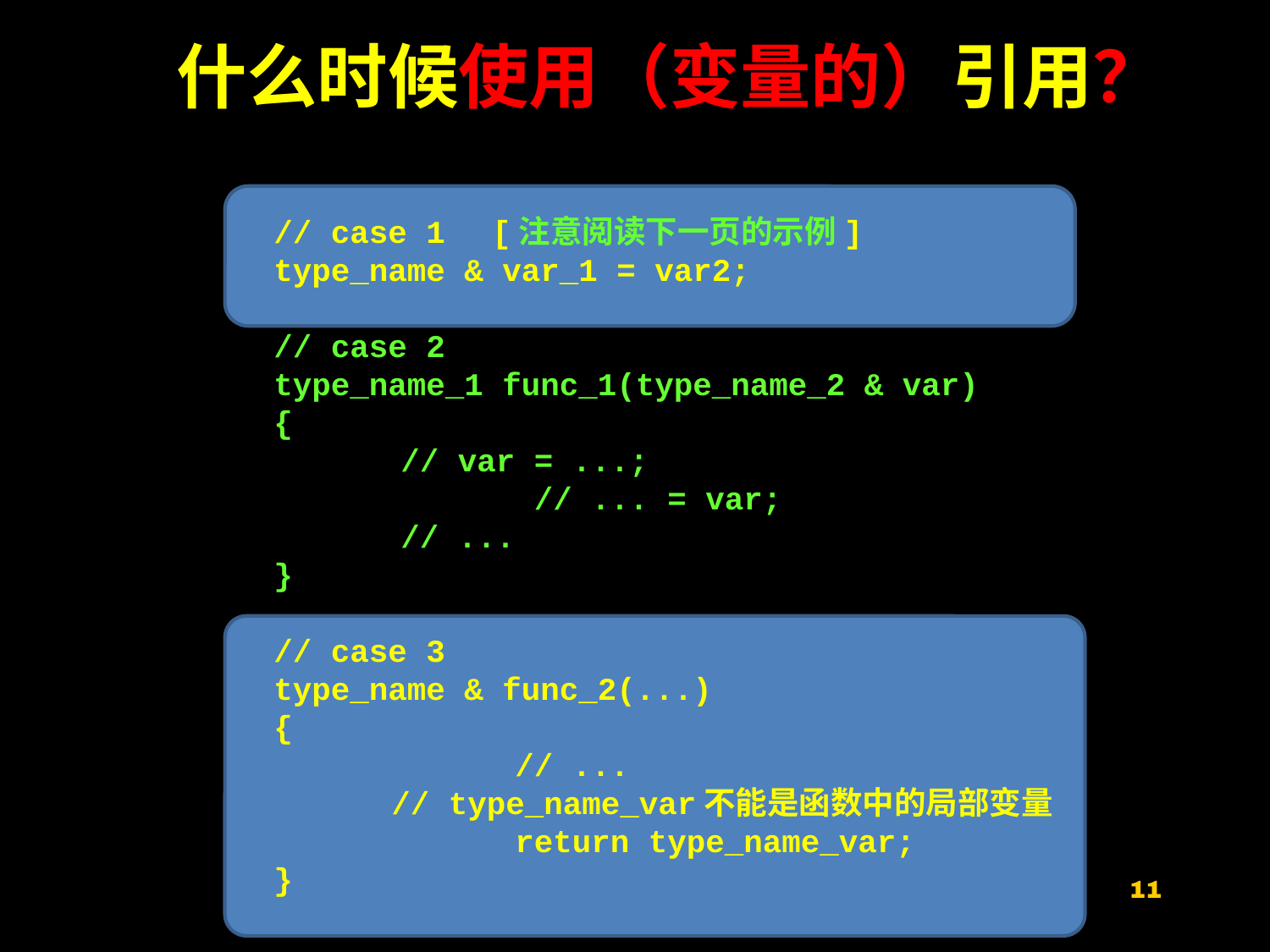

什么时候使用（变量的）引用？

// case 1　[注意阅读下一页的示例]
type_name & var_1 = var2;

// case 2
type_name_1 func_1(type_name_2 & var)
{
 	// var = ...;
	       // ... = var;
   	// ...
}

// case 3
type_name & func_2(...)
{
	      // ...
 　　　// type_name_var不能是函数中的局部变量
	      return type_name_var;
}

11